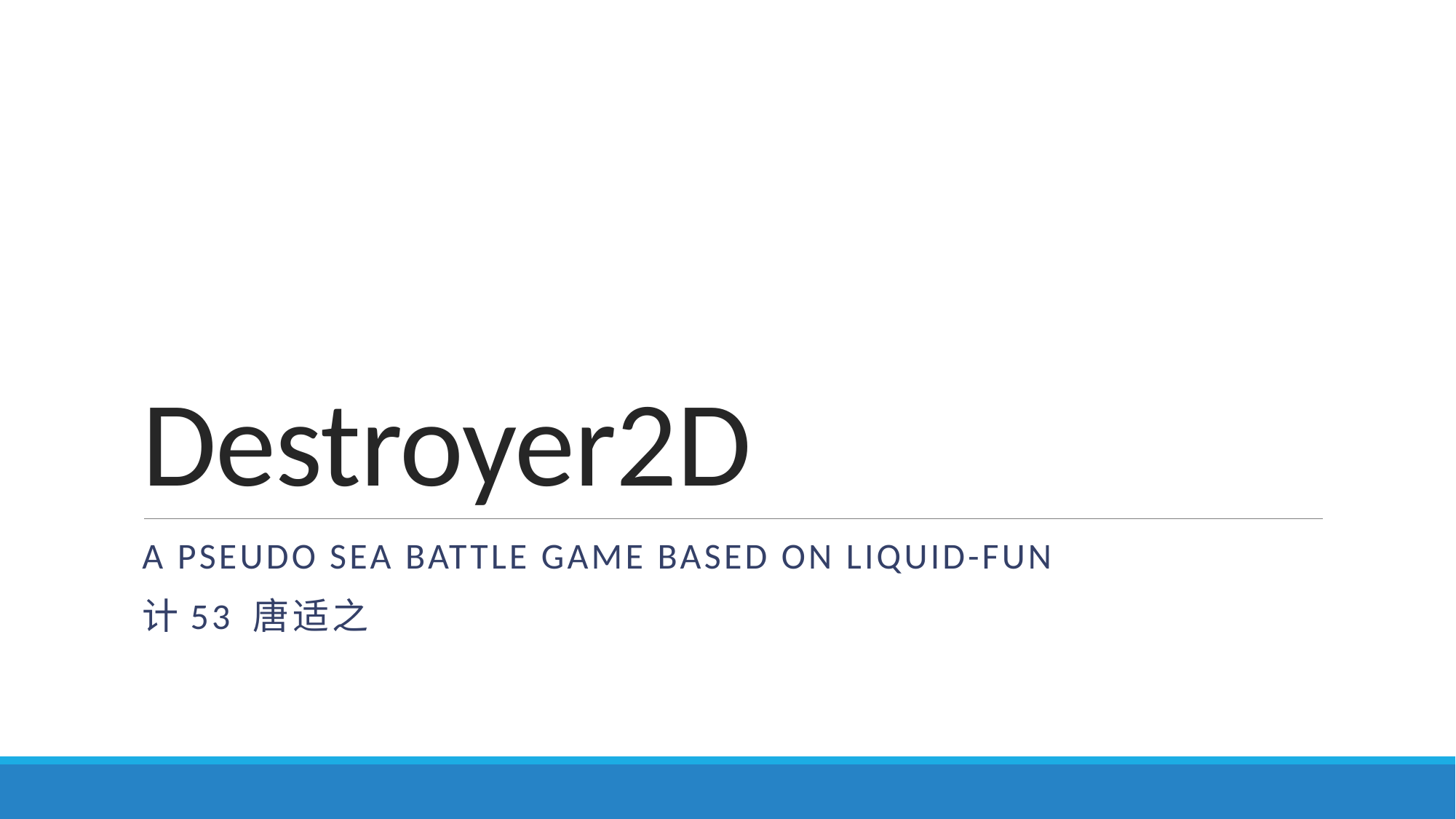

# Destroyer2D
A pseudo sea battle game based on liquid-fun
计53 唐适之